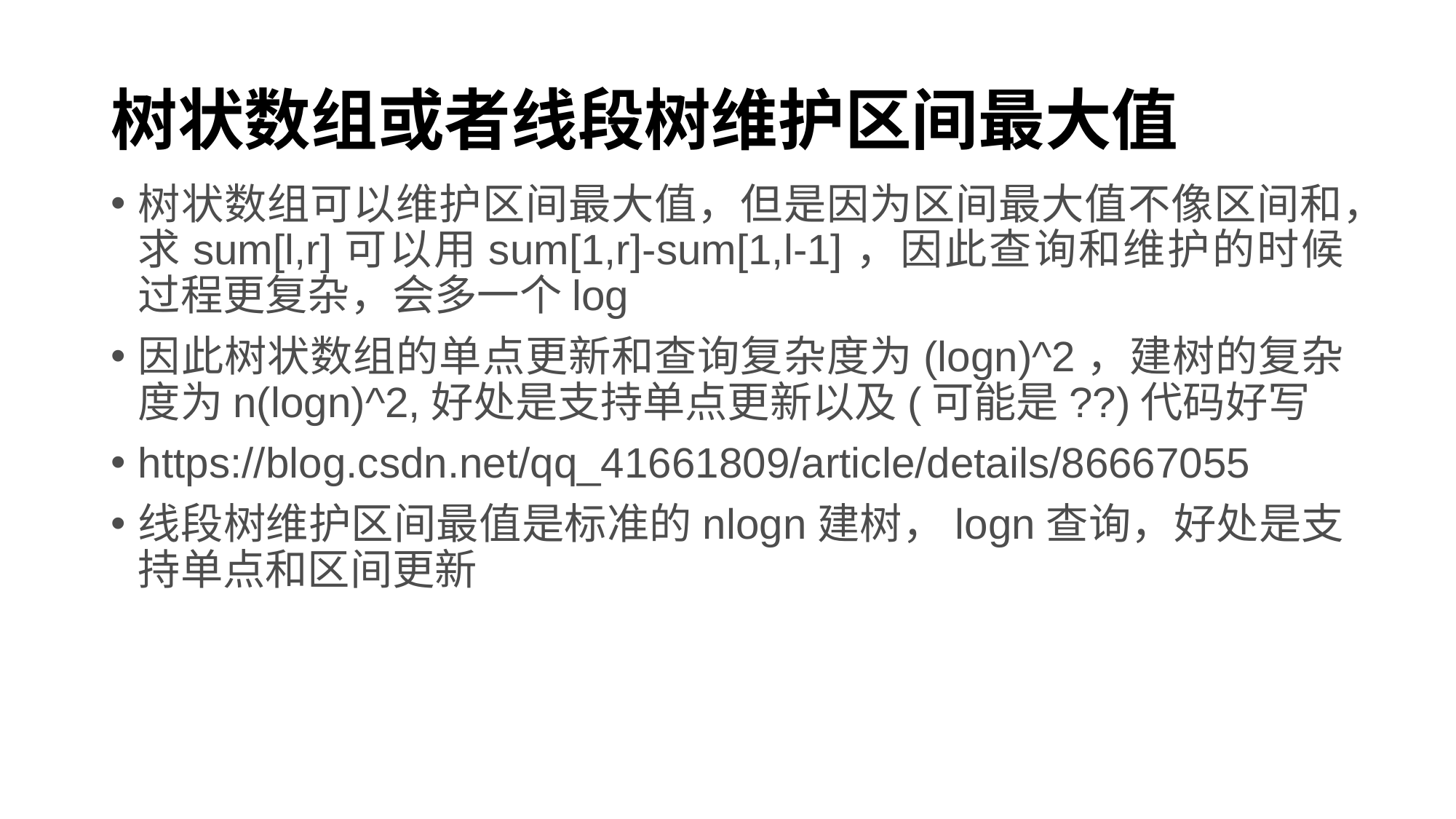

# 树状数组或者线段树维护区间最大值
树状数组可以维护区间最大值，但是因为区间最大值不像区间和，求sum[l,r]可以用sum[1,r]-sum[1,l-1]，因此查询和维护的时候过程更复杂，会多一个log
因此树状数组的单点更新和查询复杂度为(logn)^2，建树的复杂度为n(logn)^2,好处是支持单点更新以及(可能是??)代码好写
https://blog.csdn.net/qq_41661809/article/details/86667055
线段树维护区间最值是标准的nlogn建树，logn查询，好处是支持单点和区间更新